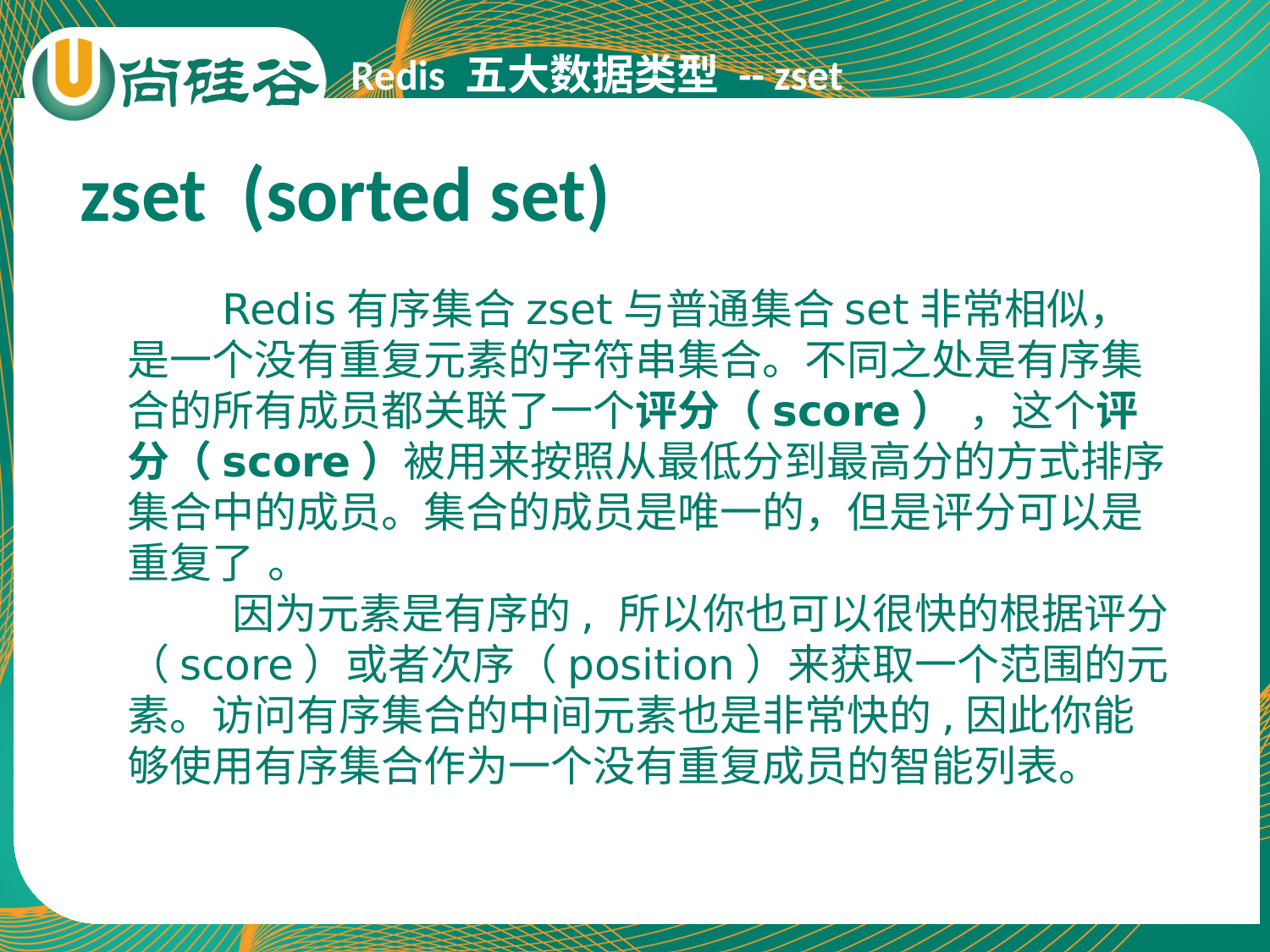

Redis 五大数据类型 -- zset
zset  (sorted set)
       Redis有序集合zset与普通集合set非常相似，是一个没有重复元素的字符串集合。不同之处是有序集合的所有成员都关联了一个评分（score） ，这个评分（score）被用来按照从最低分到最高分的方式排序集合中的成员。集合的成员是唯一的，但是评分可以是重复了 。
       因为元素是有序的, 所以你也可以很快的根据评分（score）或者次序（position）来获取一个范围的元素。访问有序集合的中间元素也是非常快的,因此你能够使用有序集合作为一个没有重复成员的智能列表。